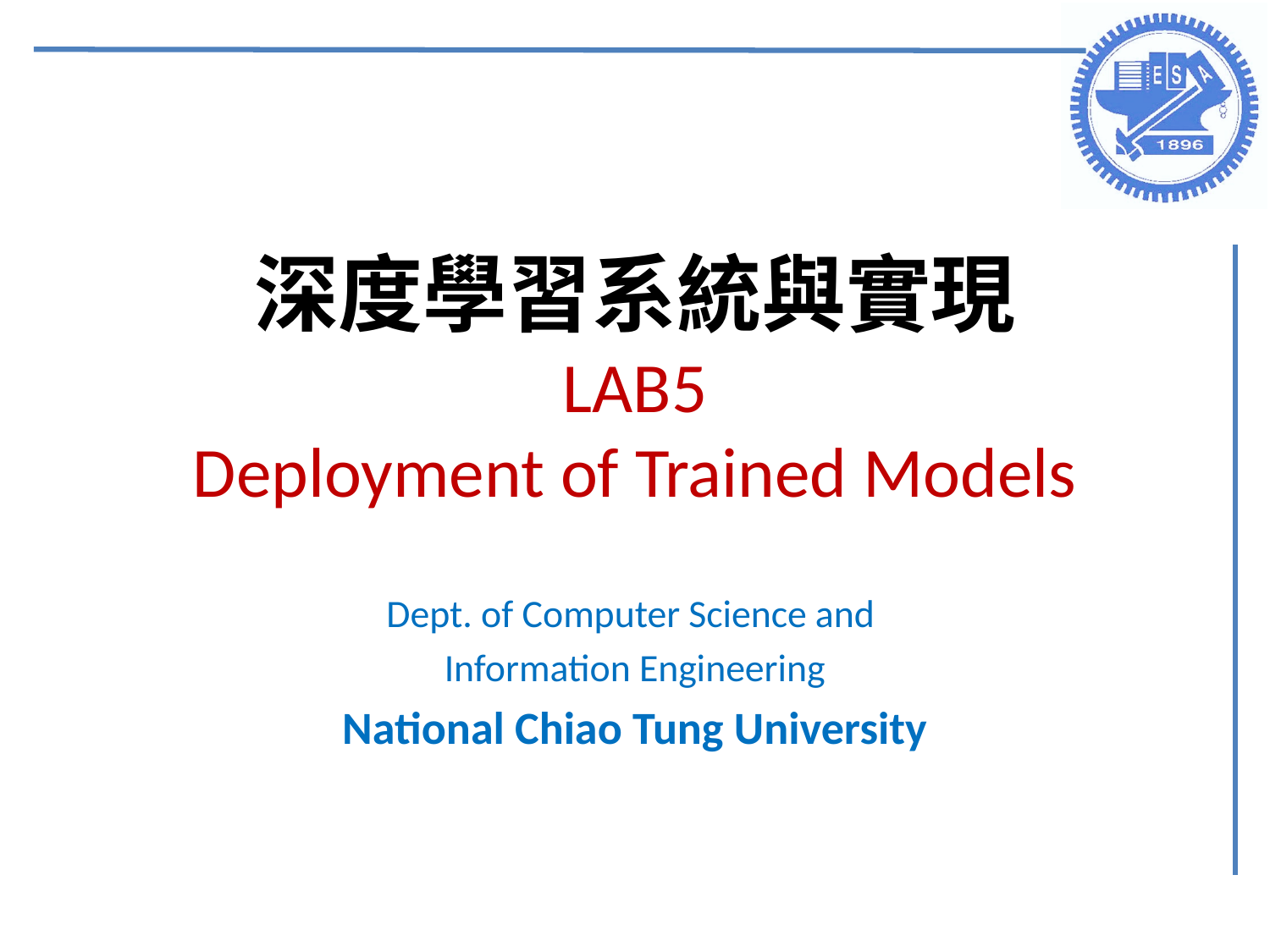

# 深度學習系統與實現 LAB5 Deployment of Trained Models
Dept. of Computer Science and
Information Engineering
National Chiao Tung University